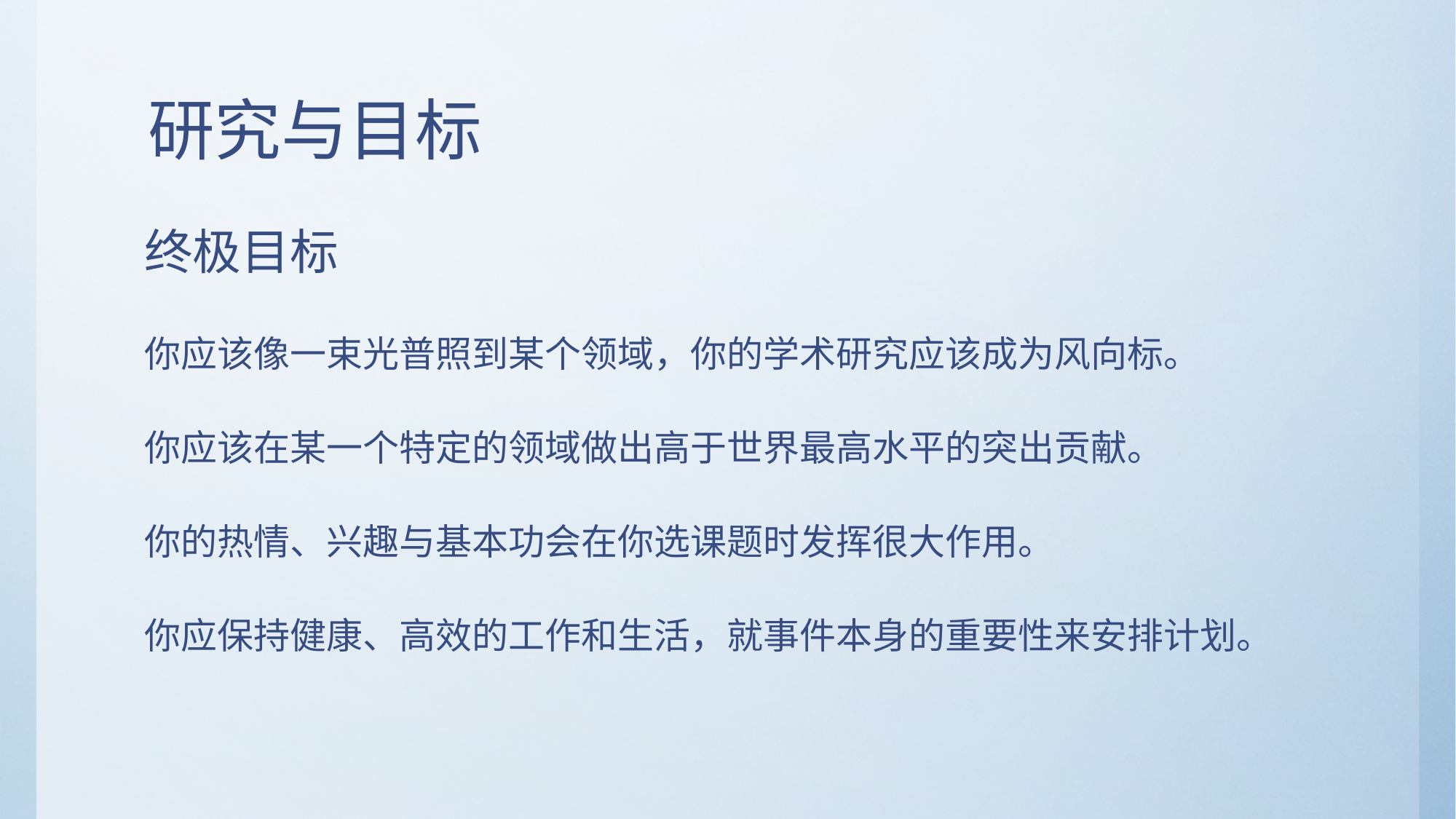

# 研究与目标
终极目标
你应该像一束光普照到某个领域，你的学术研究应该成为风向标。
你应该在某一个特定的领域做出高于世界最高水平的突出贡献。
你的热情、兴趣与基本功会在你选课题时发挥很大作用。
你应保持健康、高效的工作和生活，就事件本身的重要性来安排计划。